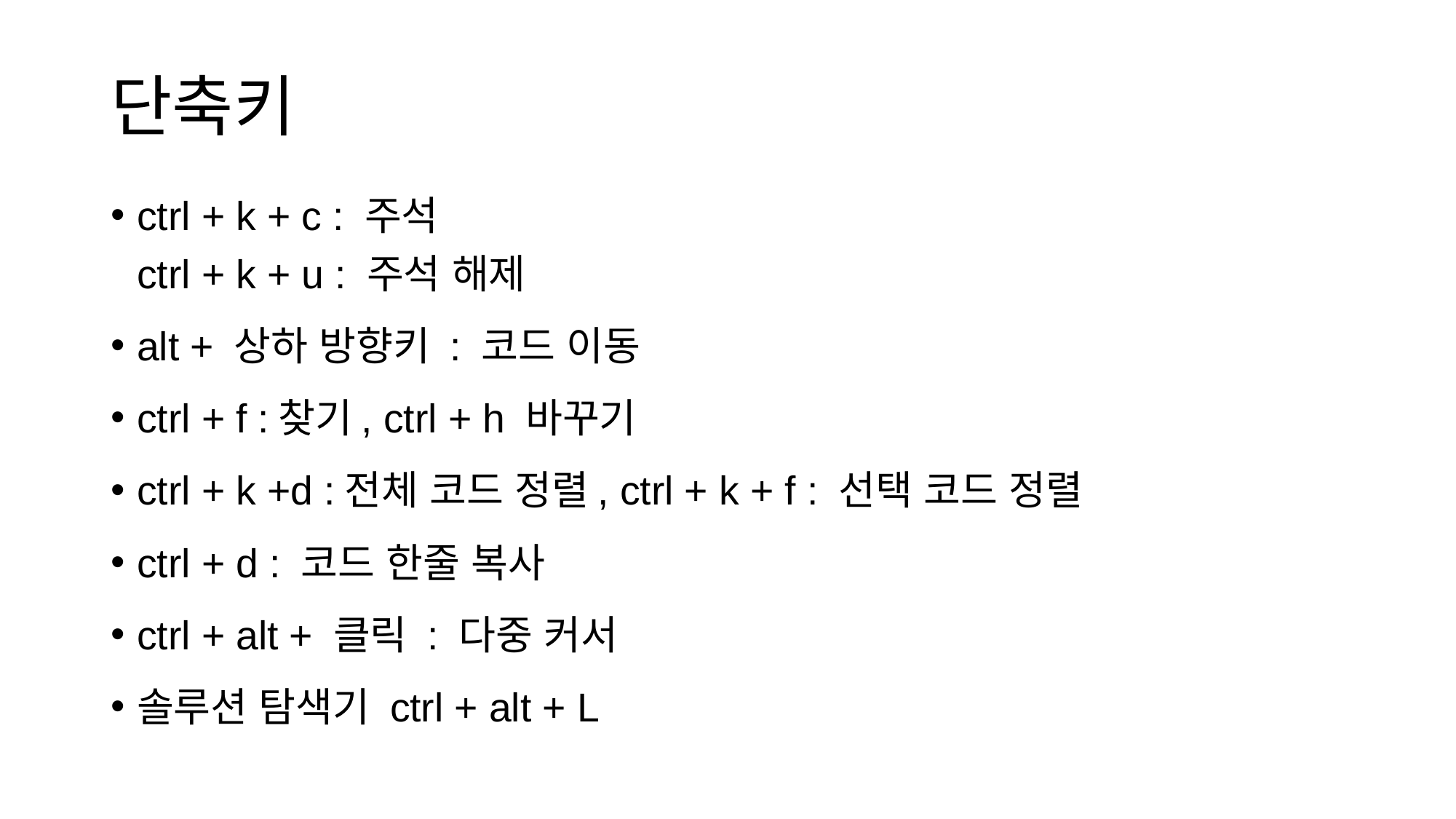

# 단축키
ctrl + k + c : 주석
ctrl + k + u : 주석 해제
alt + 상하 방향키 : 코드 이동
ctrl + f :찾기, ctrl + h 바꾸기
ctrl + k +d :전체 코드 정렬, ctrl + k + f : 선택 코드 정렬
ctrl + d : 코드 한줄 복사
ctrl + alt + 클릭 : 다중 커서
솔루션 탐색기 ctrl + alt + L